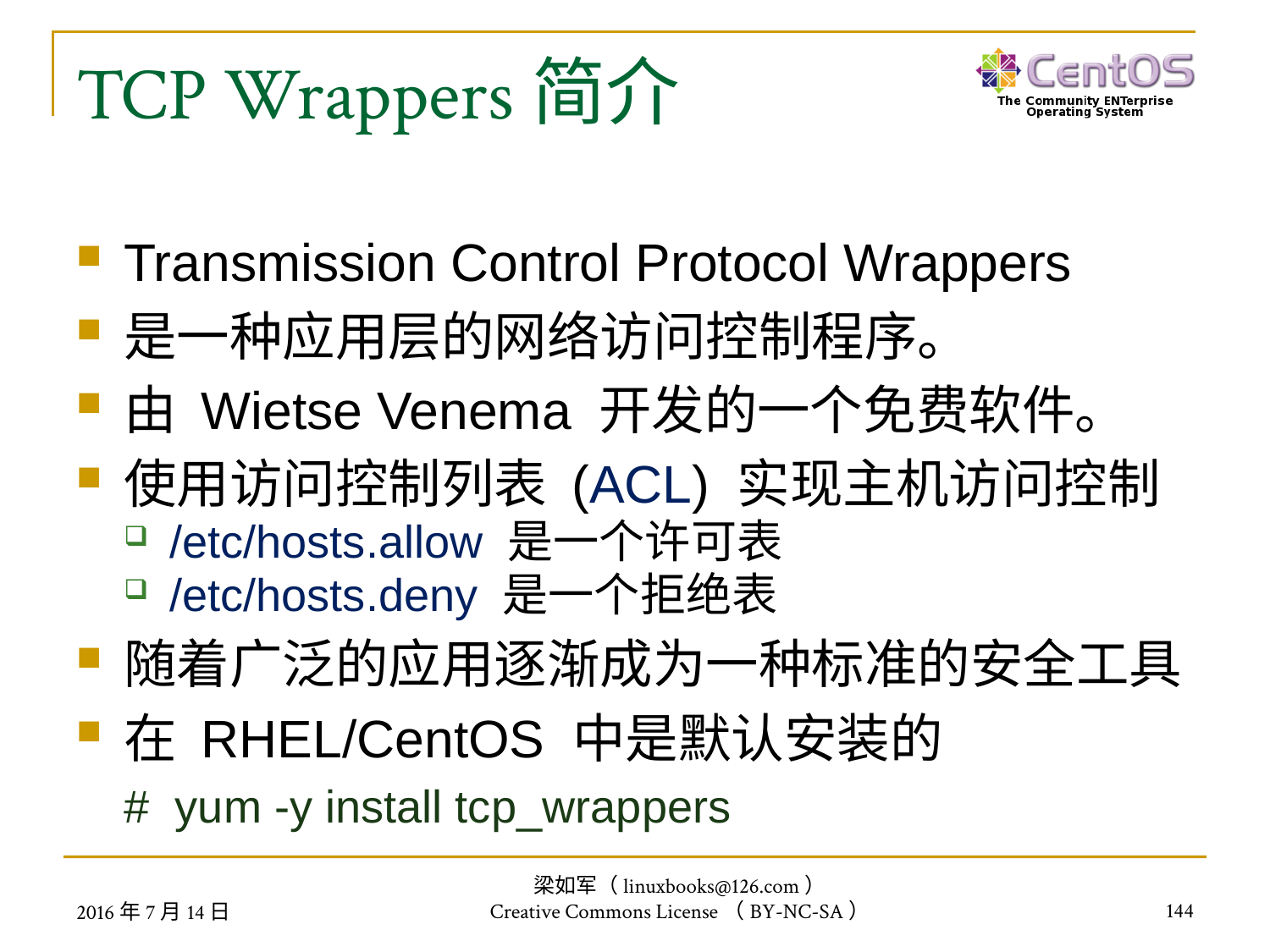

# TCP Wrappers简介
Transmission Control Protocol Wrappers
是一种应用层的网络访问控制程序。
由 Wietse Venema 开发的一个免费软件。
使用访问控制列表 (ACL) 实现主机访问控制
/etc/hosts.allow 是一个许可表
/etc/hosts.deny 是一个拒绝表
随着广泛的应用逐渐成为一种标准的安全工具
在 RHEL/CentOS 中是默认安装的
#  yum -y install tcp_wrappers

梁如军（linuxbooks@126.com）
Creative Commons License（BY-NC-SA）
2016年7月14日
144